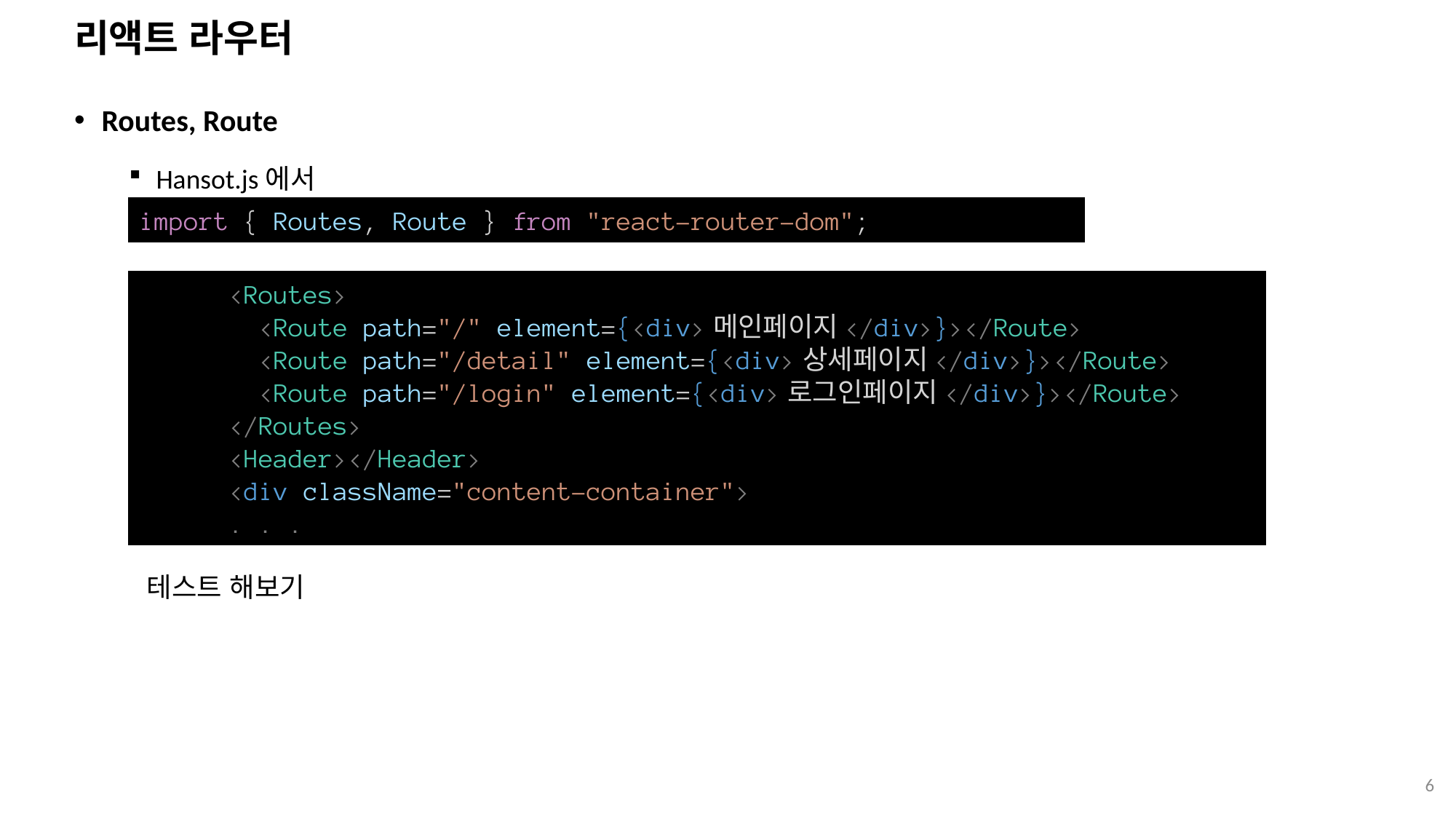

# 리액트 라우터
Routes, Route
Hansot.js에서

import { Routes, Route } from "react-router-dom";
      <Routes>
        <Route path="/" element={<div>메인페이지</div>}></Route>
        <Route path="/detail" element={<div>상세페이지</div>}></Route>
        <Route path="/login" element={<div>로그인페이지</div>}></Route>
      </Routes>
      <Header></Header>
      <div className="content-container">
      . . .
테스트 해보기
6